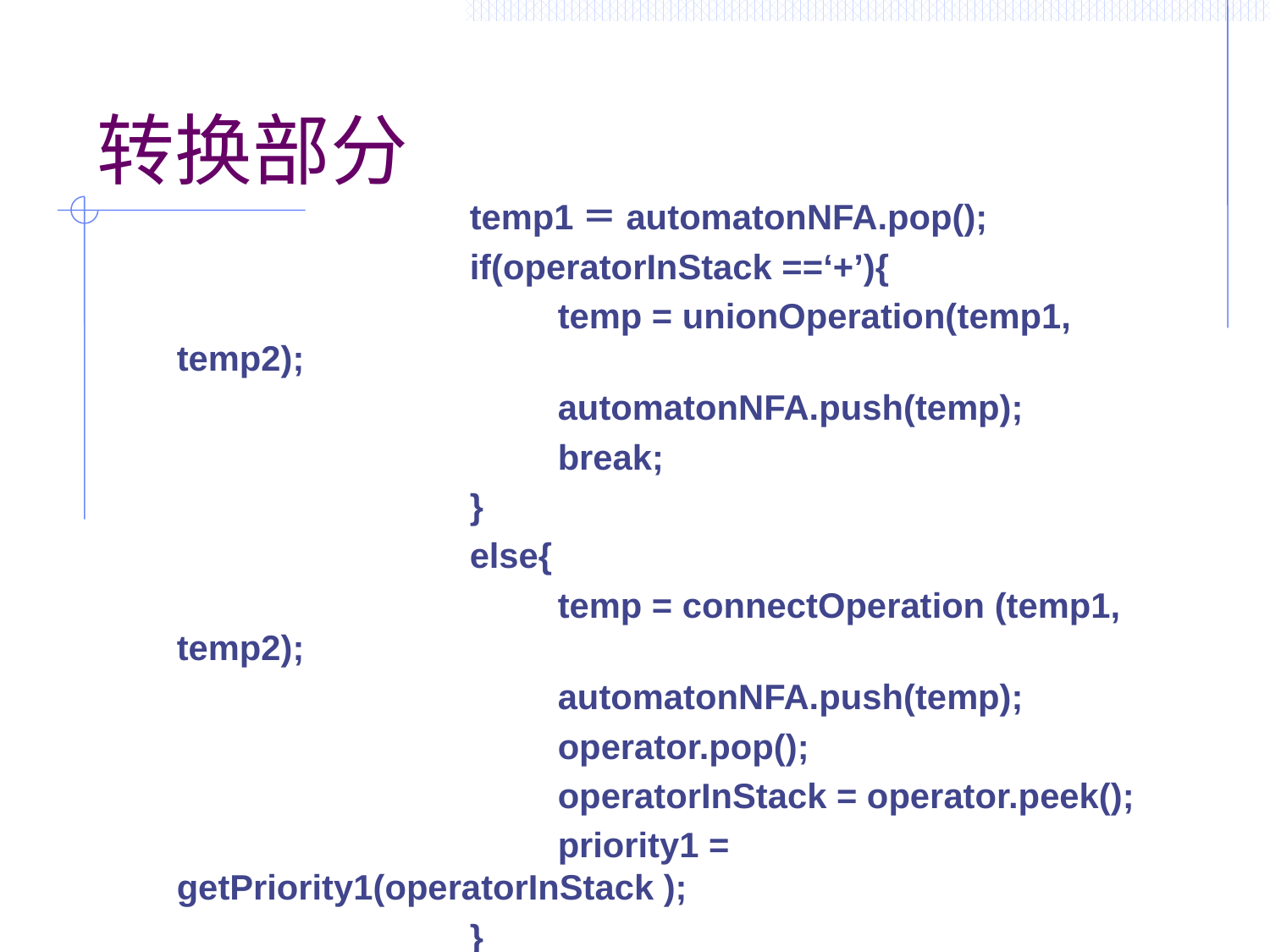

# 转换部分
			    temp1＝automatonNFA.pop();
			    if(operatorInStack ==‘+’){
			    	temp = unionOperation(temp1, temp2);
				automatonNFA.push(temp);
				break;
			    }
			    else{
				temp = connectOperation (temp1, temp2);
				automatonNFA.push(temp);
				operator.pop();
				operatorInStack = operator.peek();
		       		priority1 = getPriority1(operatorInStack );
			    }
		        }
		}